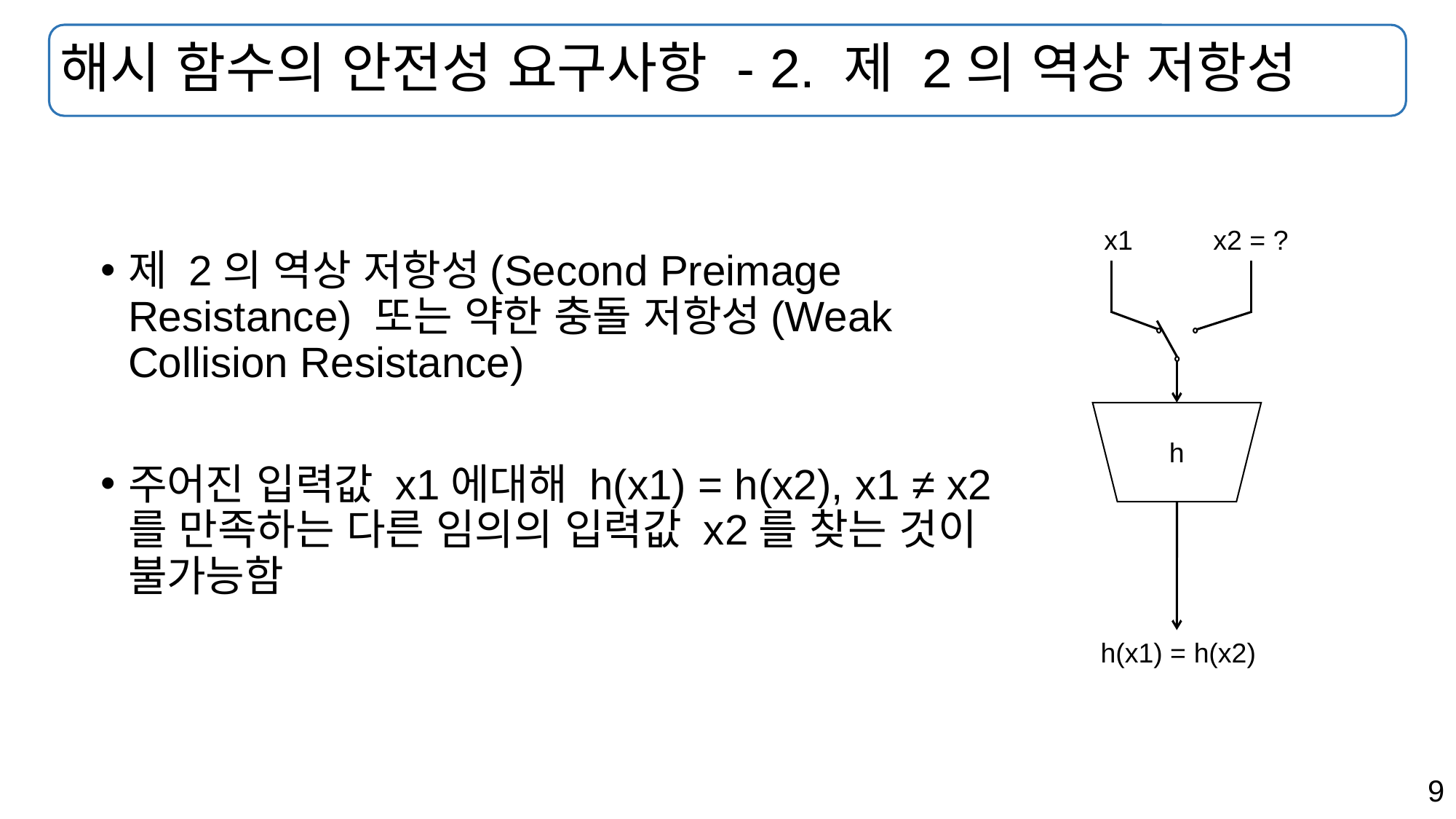

# 해시 함수의 안전성 요구사항 - 2. 제 2의 역상 저항성
x1
x2 = ?

h
h(x1) = h(x2)
제 2의 역상 저항성(Second Preimage Resistance) 또는 약한 충돌 저항성(Weak Collision Resistance)

주어진 입력값 x1에대해 h(x1) = h(x2), x1 ≠ x2를 만족하는 다른 임의의 입력값 x2를 찾는 것이 불가능함